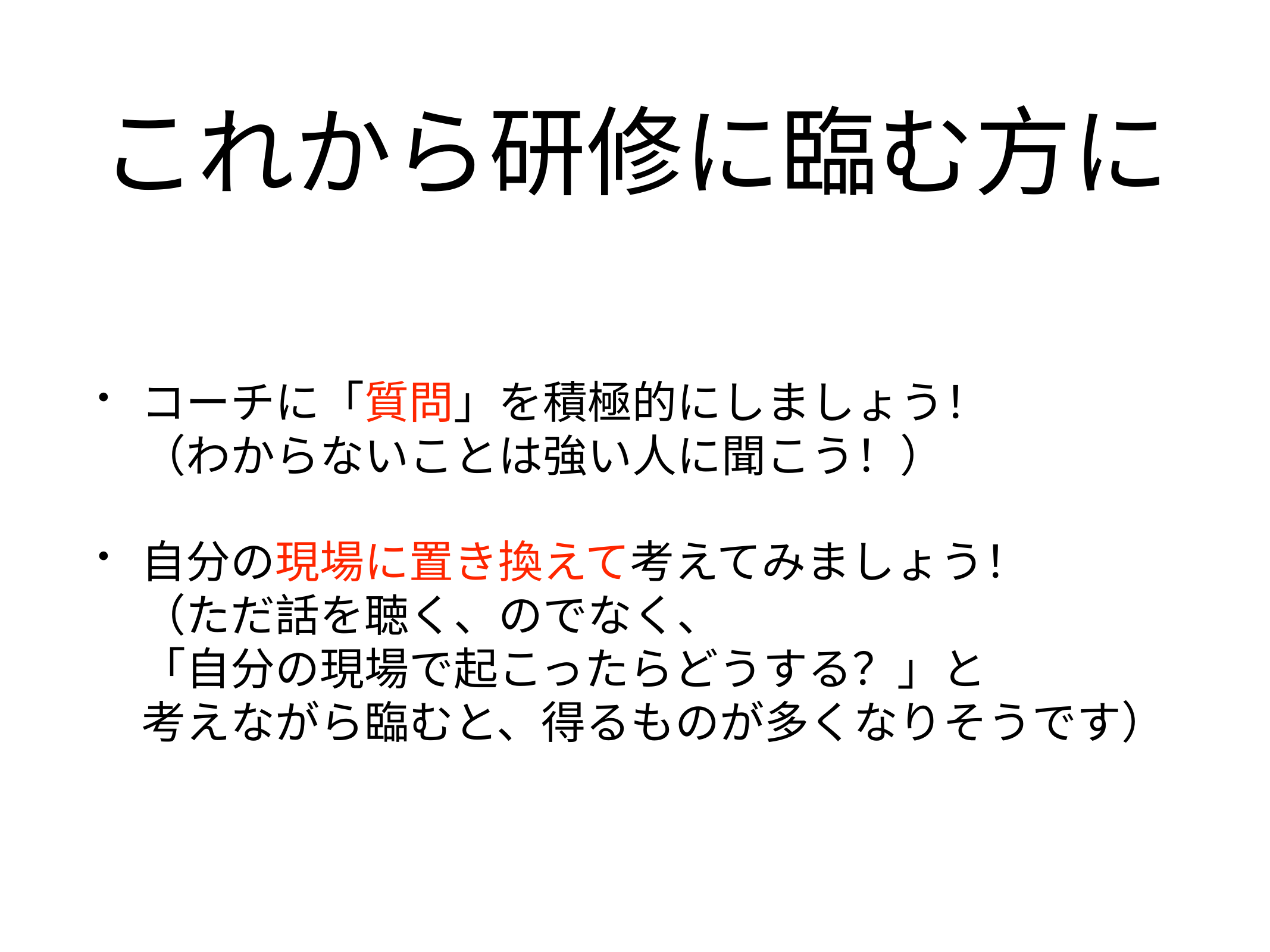

# これから研修に臨む方に
コーチに「質問」を積極的にしましょう！
（わからないことは強い人に聞こう！）
自分の現場に置き換えて考えてみましょう！
（ただ話を聴く、のでなく、
「自分の現場で起こったらどうする？」と
考えながら臨むと、得るものが多くなりそうです）